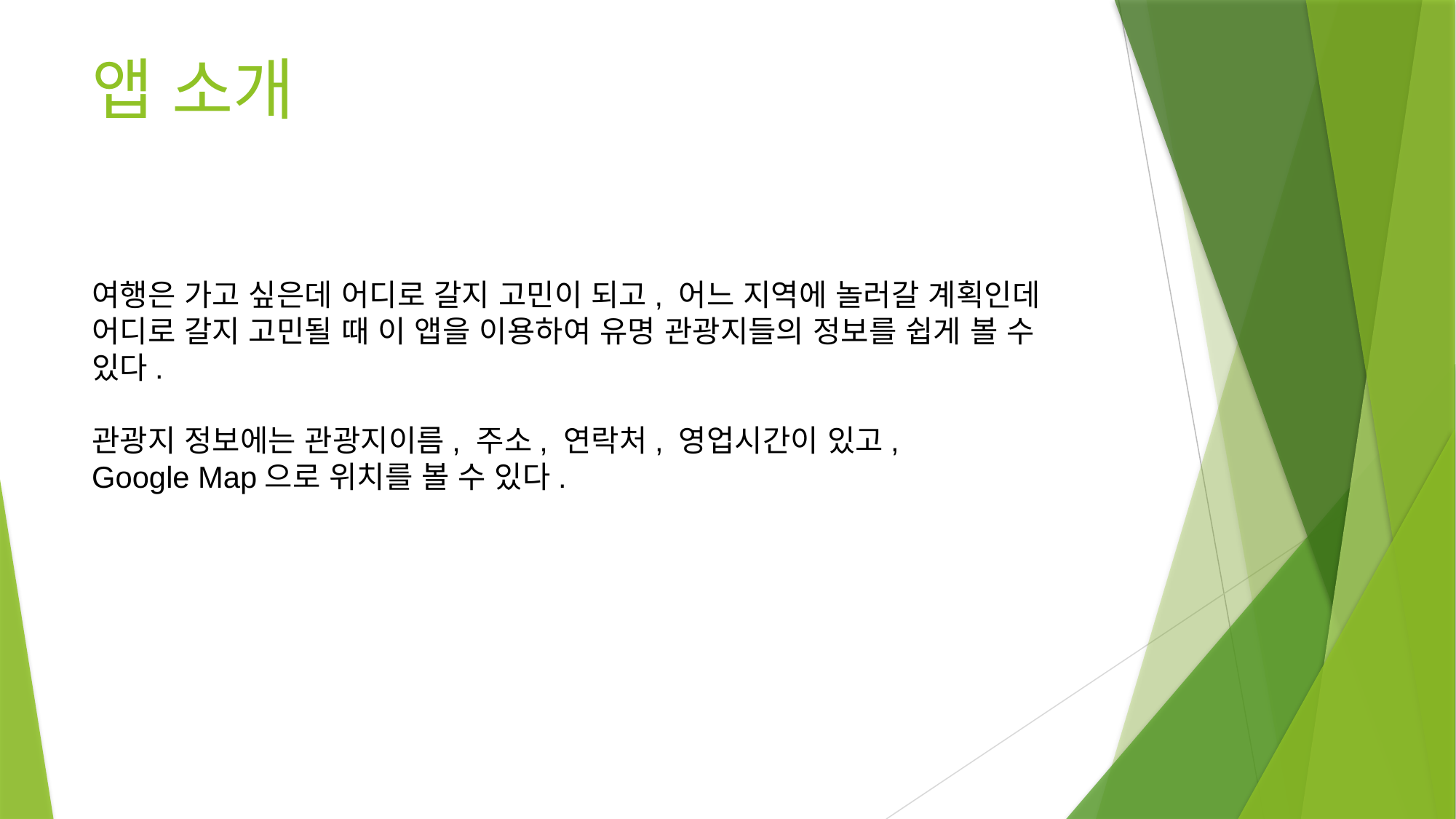

# 앱 소개
여행은 가고 싶은데 어디로 갈지 고민이 되고, 어느 지역에 놀러갈 계획인데 어디로 갈지 고민될 때 이 앱을 이용하여 유명 관광지들의 정보를 쉽게 볼 수 있다.

관광지 정보에는 관광지이름, 주소, 연락처, 영업시간이 있고,
Google Map으로 위치를 볼 수 있다.